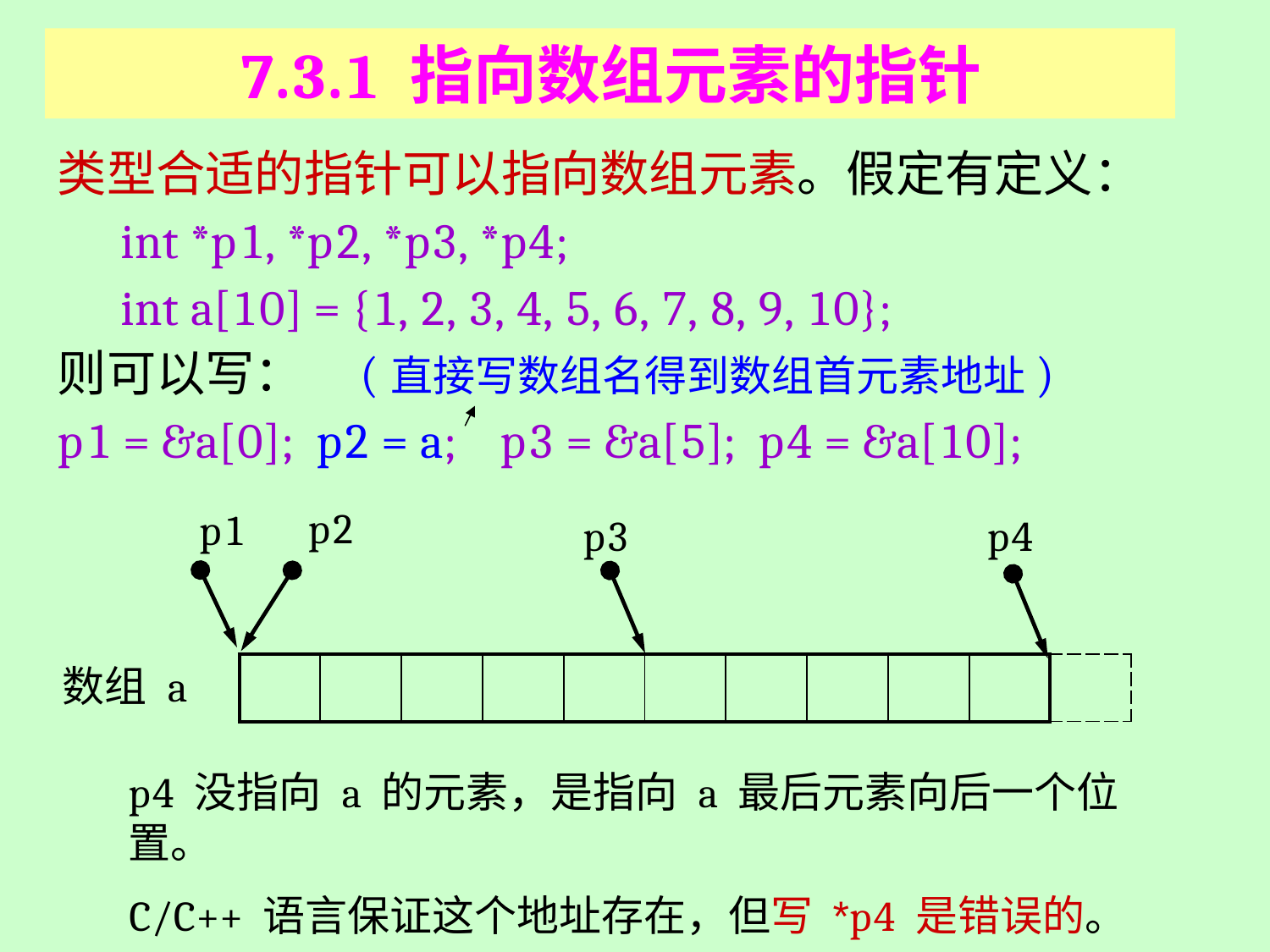

7.3.1 指向数组元素的指针
类型合适的指针可以指向数组元素。假定有定义：
int *p1, *p2, *p3, *p4;
int a[10] = {1, 2, 3, 4, 5, 6, 7, 8, 9, 10};
则可以写：    (直接写数组名得到数组首元素地址)
p1 = &a[0];  p2 = a;    p3 = &a[5];  p4 = &a[10];

p2
p1
p3
p4

数组 a
|  |  |  |  |  |  |  |  |  |  |  |
| --- | --- | --- | --- | --- | --- | --- | --- | --- | --- | --- |
p4 没指向 a 的元素，是指向 a 最后元素向后一个位置。
C/C++ 语言保证这个地址存在，但写 *p4 是错误的。
42